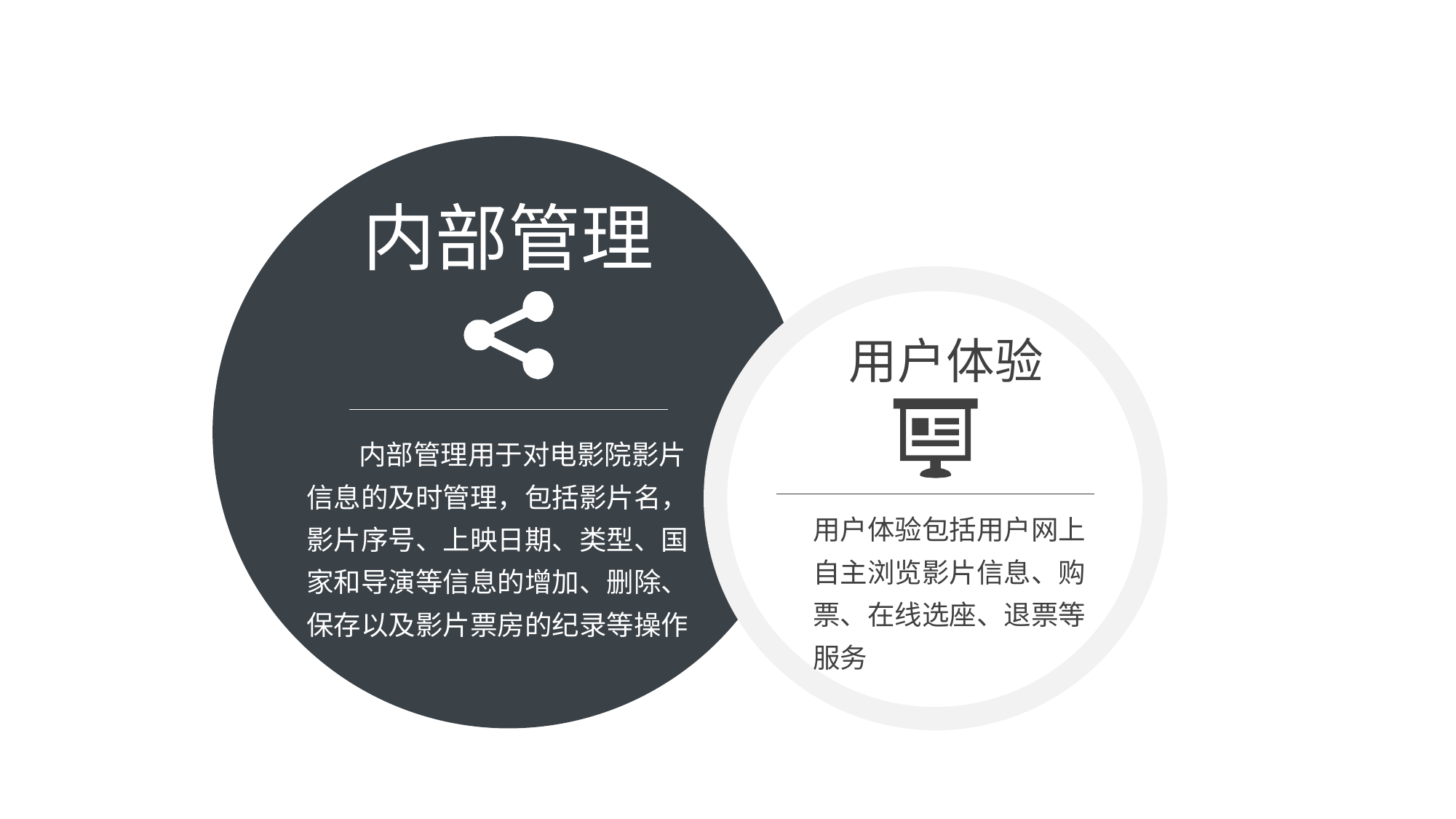

内部管理

用户体验

       内部管理用于对电影院影片信息的及时管理，包括影片名，影片序号、上映日期、类型、国家和导演等信息的增加、删除、保存以及影片票房的纪录等操作
用户体验包括用户网上自主浏览影片信息、购票、在线选座、退票等服务